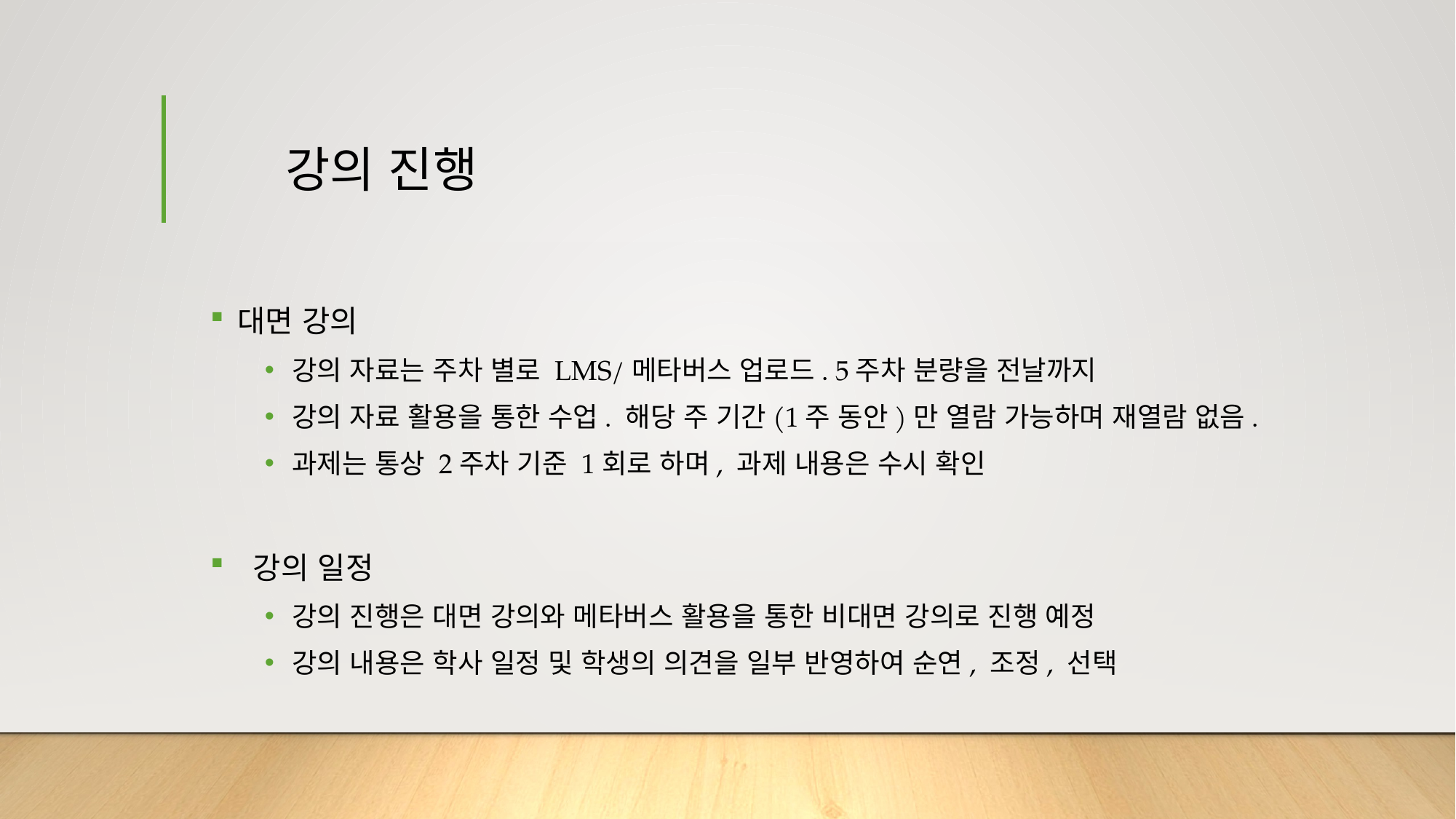

# 강의 진행
대면 강의
강의 자료는 주차 별로 LMS/메타버스 업로드. 5주차 분량을 전날까지
강의 자료 활용을 통한 수업. 해당 주 기간(1주 동안)만 열람 가능하며 재열람 없음.
과제는 통상 2주차 기준 1회로 하며, 과제 내용은 수시 확인

 강의 일정
강의 진행은 대면 강의와 메타버스 활용을 통한 비대면 강의로 진행 예정
강의 내용은 학사 일정 및 학생의 의견을 일부 반영하여 순연, 조정, 선택